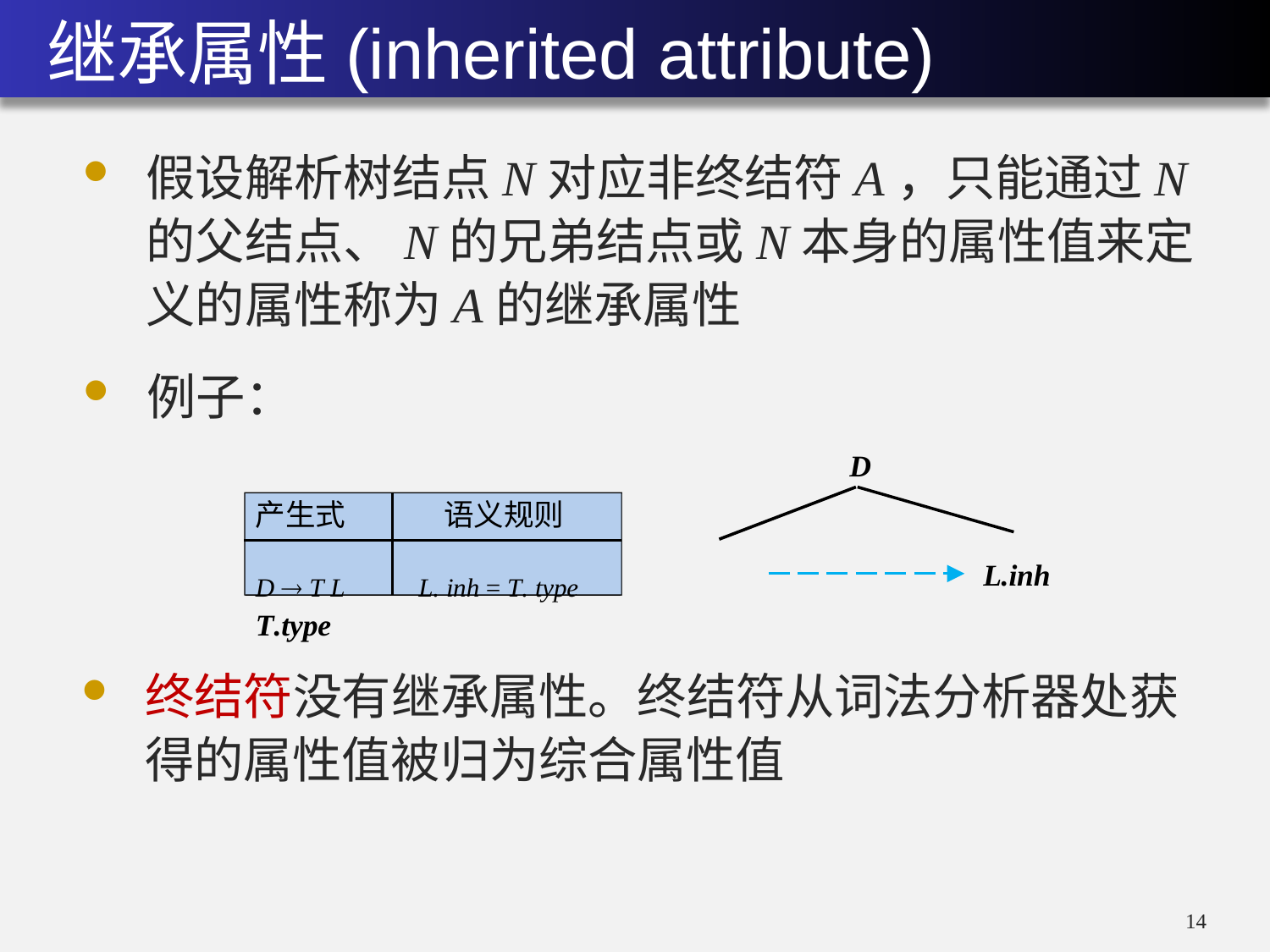

继承属性(inherited attribute)
假设解析树结点N对应非终结符A，只能通过N的父结点、N的兄弟结点或N本身的属性值来定义的属性称为A的继承属性
例子：
D
产生式	语义规则
D → T L	L. inh = T. type	T.type

L.inh
终结符没有继承属性。终结符从词法分析器处获得的属性值被归为综合属性值
14